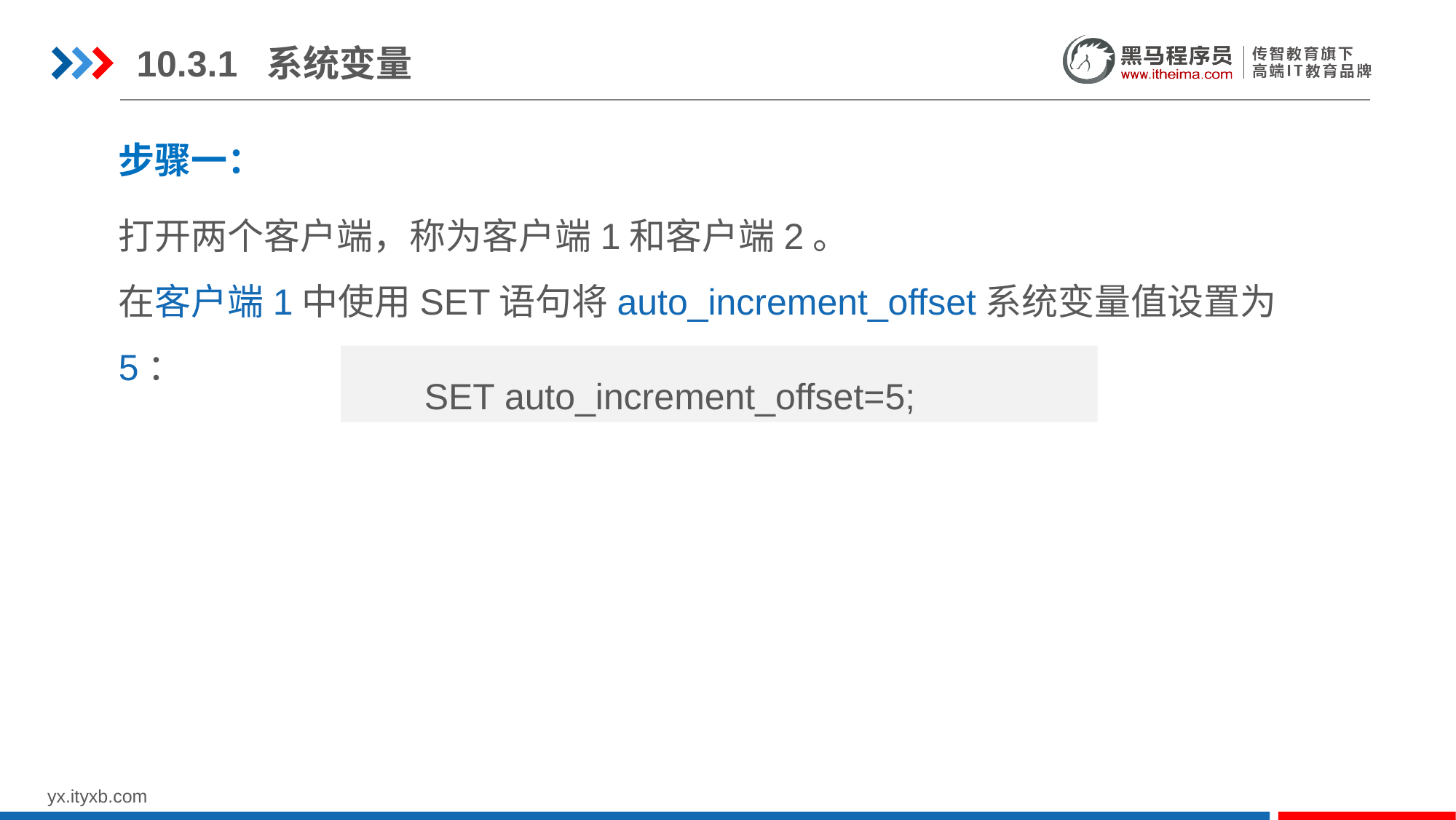

10.3.1  系统变量
步骤一：
打开两个客户端，称为客户端1和客户端2。
在客户端1中使用SET语句将auto_increment_offset系统变量值设置为5：
SET auto_increment_offset=5;